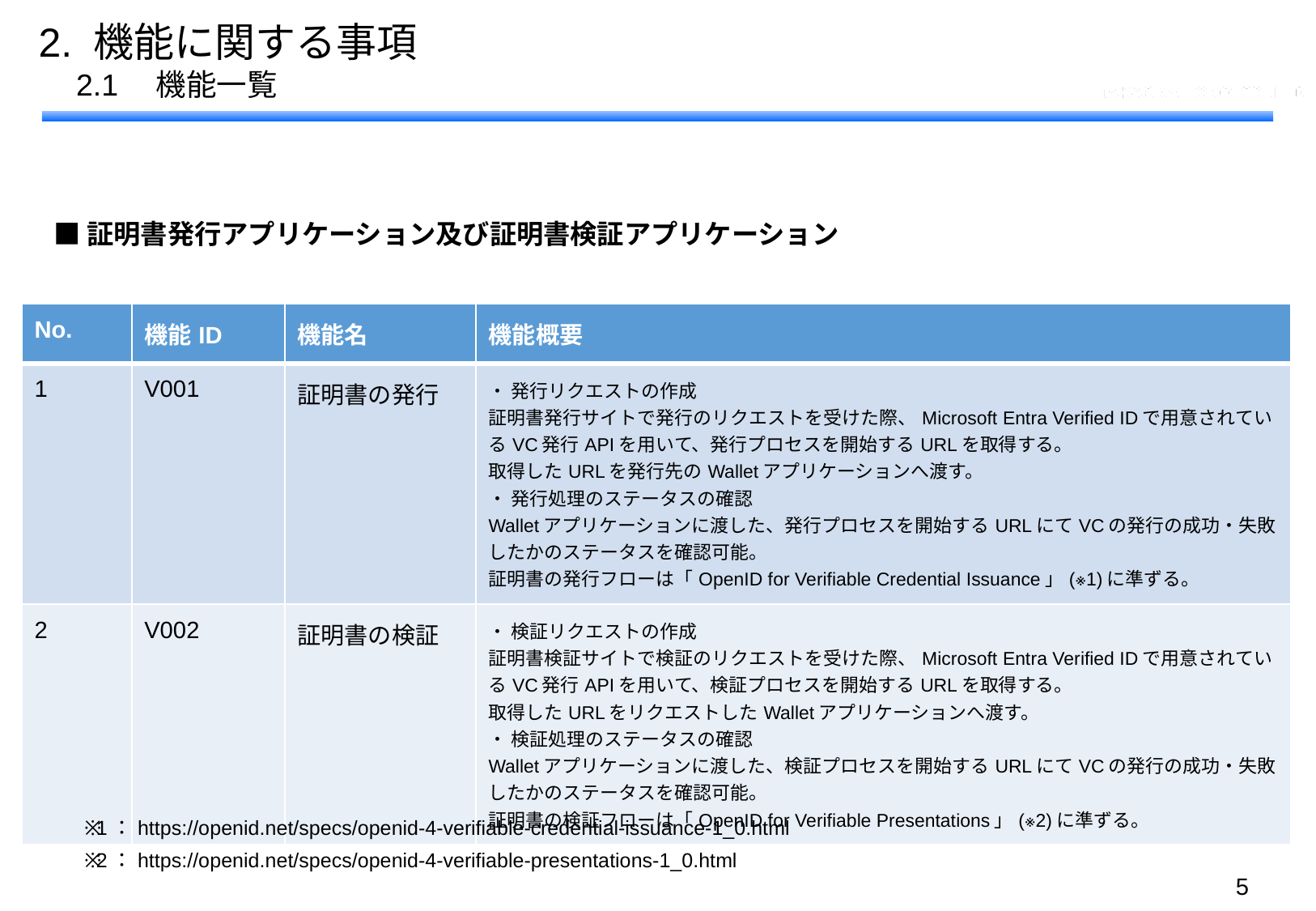

2. 機能に関する事項
　2.1　機能一覧
■証明書発行アプリケーション及び証明書検証アプリケーション
| No. | 機能ID | 機能名 | 機能概要 |
| --- | --- | --- | --- |
| 1 | V001 | 証明書の発行 | ・ 発行リクエストの作成 証明書発行サイトで発行のリクエストを受けた際、Microsoft Entra Verified IDで用意されているVC発行APIを用いて、発行プロセスを開始するURLを取得する。 取得したURLを発行先のWalletアプリケーションへ渡す。 ・ 発行処理のステータスの確認 Walletアプリケーションに渡した、発行プロセスを開始するURLにてVCの発行の成功・失敗したかのステータスを確認可能。 証明書の発行フローは「OpenID for Verifiable Credential Issuance」(※1)に準ずる。 |
| 2 | V002 | 証明書の検証 | ・ 検証リクエストの作成 証明書検証サイトで検証のリクエストを受けた際、Microsoft Entra Verified IDで用意されているVC発行APIを用いて、検証プロセスを開始するURLを取得する。 取得したURLをリクエストしたWalletアプリケーションへ渡す。 ・ 検証処理のステータスの確認 Walletアプリケーションに渡した、検証プロセスを開始するURLにてVCの発行の成功・失敗したかのステータスを確認可能。 証明書の検証フローは「OpenID for Verifiable Presentations」(※2)に準ずる。 |
※1：https://openid.net/specs/openid-4-verifiable-credential-issuance-1_0.html
※2：https://openid.net/specs/openid-4-verifiable-presentations-1_0.html
5